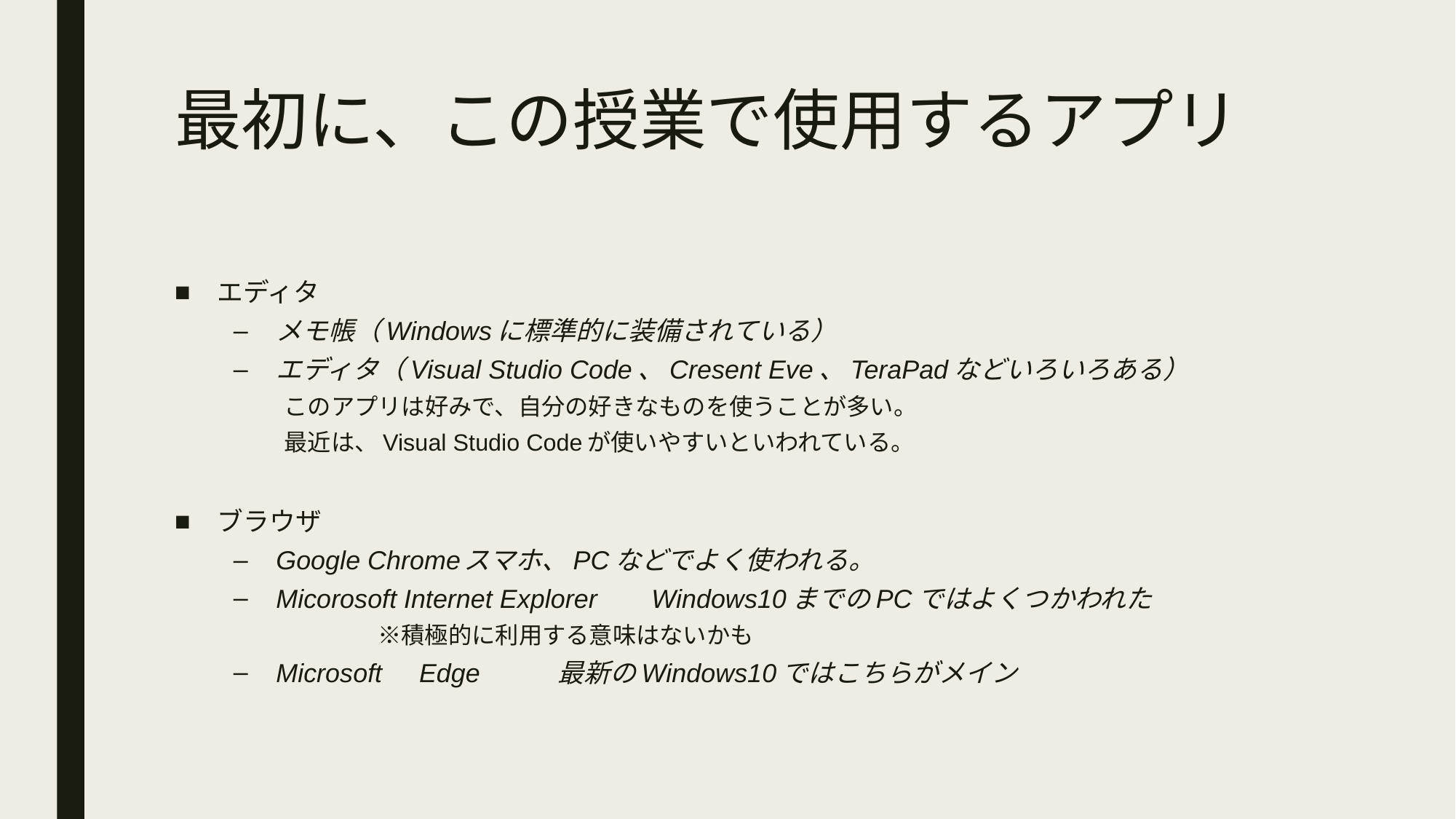

# 最初に、この授業で使用するアプリ
エディタ
メモ帳（Windowsに標準的に装備されている）
エディタ（Visual Studio Code、Cresent Eve、TeraPadなどいろいろある）
このアプリは好みで、自分の好きなものを使うことが多い。
最近は、Visual Studio Codeが使いやすいといわれている。

ブラウザ
Google Chrome			スマホ、PCなどでよく使われる。
Micorosoft Internet Explorer	Windows10までのPCではよくつかわれた
　				※積極的に利用する意味はないかも
Microsoft　Edge			最新のWindows10ではこちらがメイン